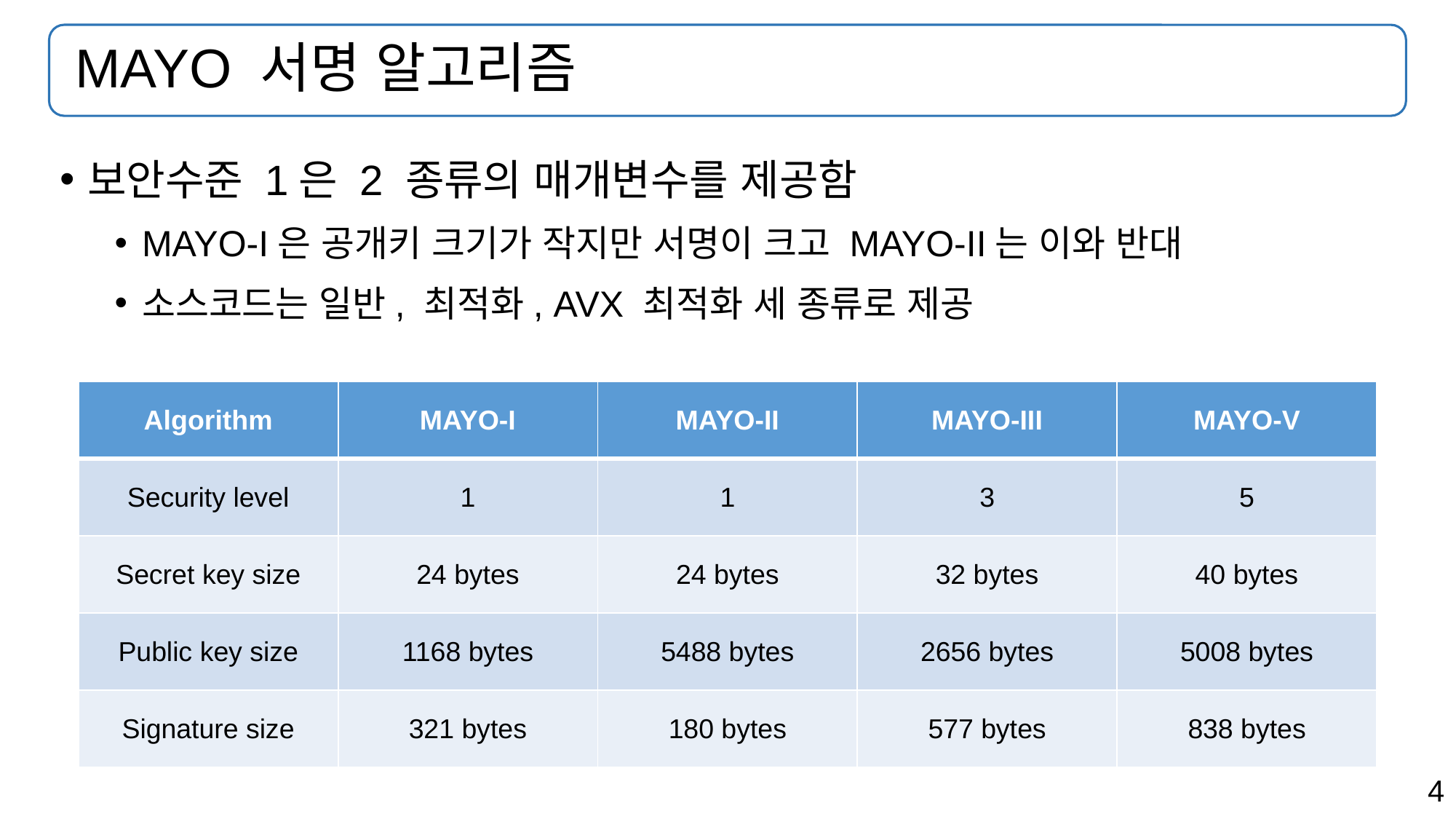

# MAYO 서명 알고리즘
보안수준 1은 2 종류의 매개변수를 제공함
MAYO-I은 공개키 크기가 작지만 서명이 크고 MAYO-II는 이와 반대
소스코드는 일반, 최적화, AVX 최적화 세 종류로 제공

| Algorithm | MAYO-I | MAYO-II | MAYO-III | MAYO-V |
| --- | --- | --- | --- | --- |
| Security level | 1 | 1 | 3 | 5 |
| Secret key size | 24 bytes | 24 bytes | 32 bytes | 40 bytes |
| Public key size | 1168 bytes | 5488 bytes | 2656 bytes | 5008 bytes |
| Signature size | 321 bytes | 180 bytes | 577 bytes | 838 bytes |